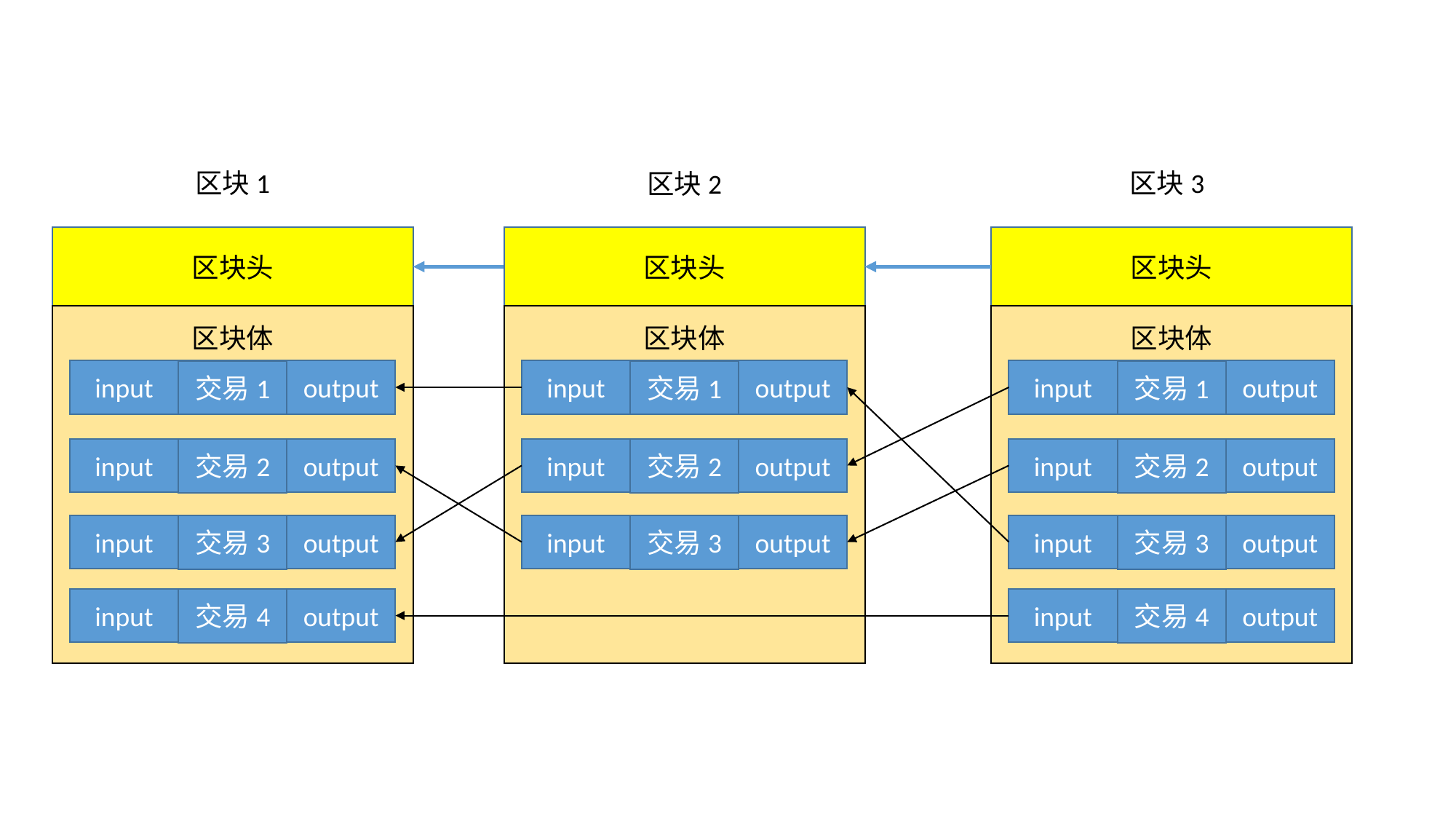

区块1
区块3
区块2
区块头
区块头
区块头

区块体

区块体

区块体

input
output
交易1
input
output
交易1
input
output
交易1
input
output
交易2
input
output
交易2
input
output
交易2
input
output
交易3
input
output
交易3
input
output
交易3
input
output
交易4
input
output
交易4